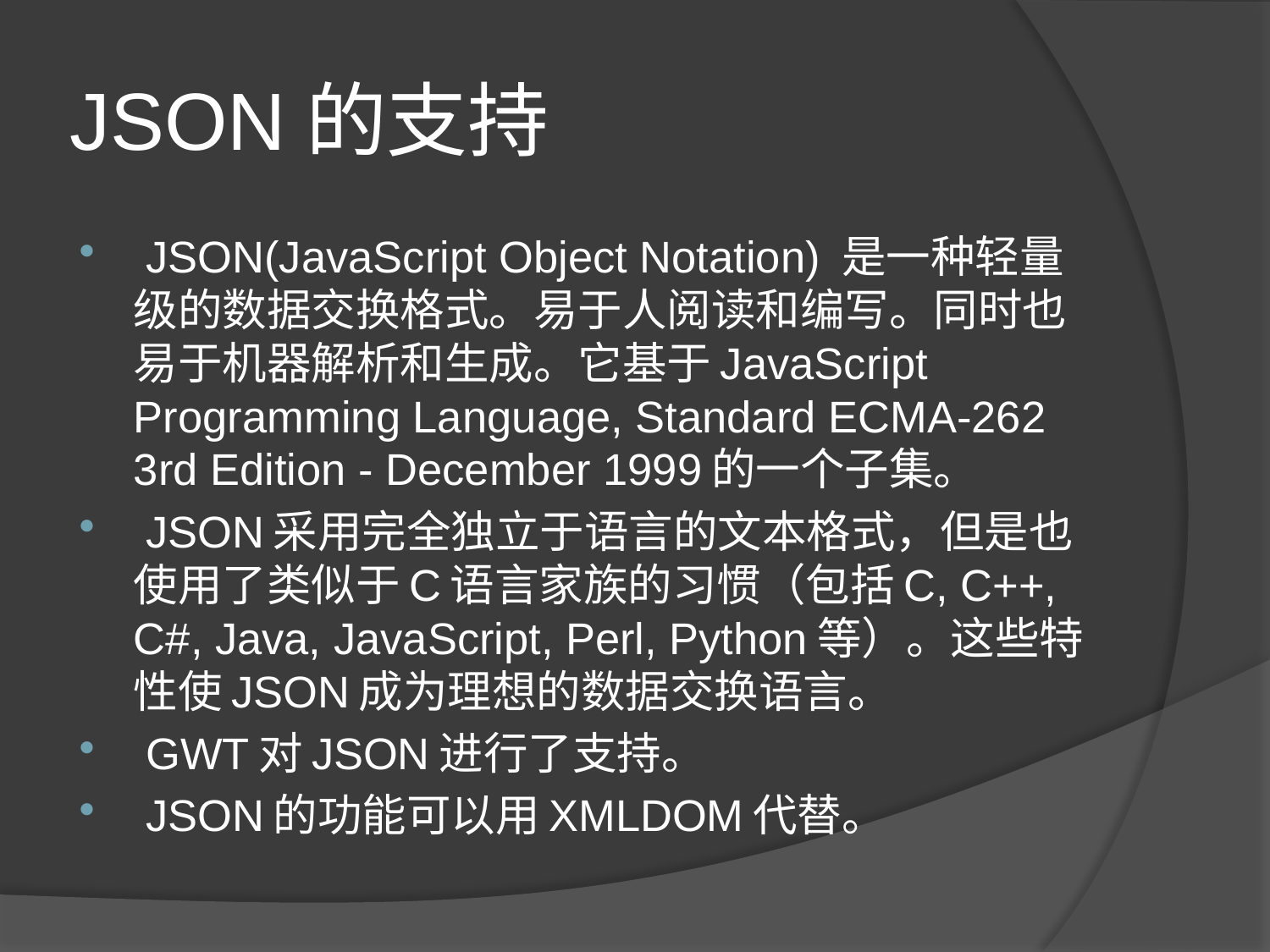

# JSON的支持
 JSON(JavaScript Object Notation) 是一种轻量级的数据交换格式。易于人阅读和编写。同时也易于机器解析和生成。它基于JavaScript Programming Language, Standard ECMA-262 3rd Edition - December 1999的一个子集。
 JSON采用完全独立于语言的文本格式，但是也使用了类似于C语言家族的习惯（包括C, C++, C#, Java, JavaScript, Perl, Python等）。这些特性使JSON成为理想的数据交换语言。
 GWT对JSON进行了支持。
 JSON的功能可以用XMLDOM代替。